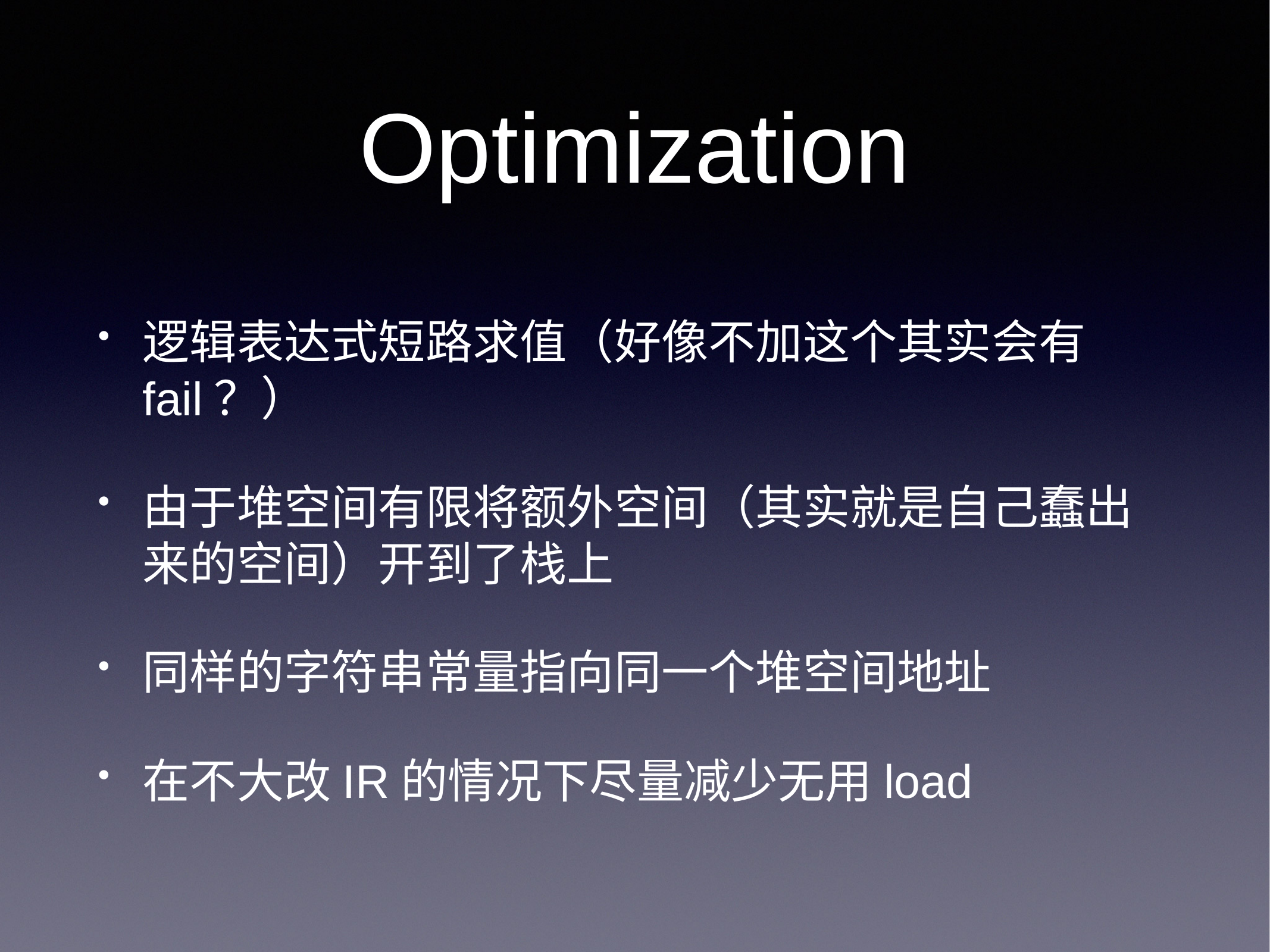

# Optimization
逻辑表达式短路求值（好像不加这个其实会有fail？）
由于堆空间有限将额外空间（其实就是自己蠢出来的空间）开到了栈上
同样的字符串常量指向同一个堆空间地址
在不大改IR的情况下尽量减少无用load